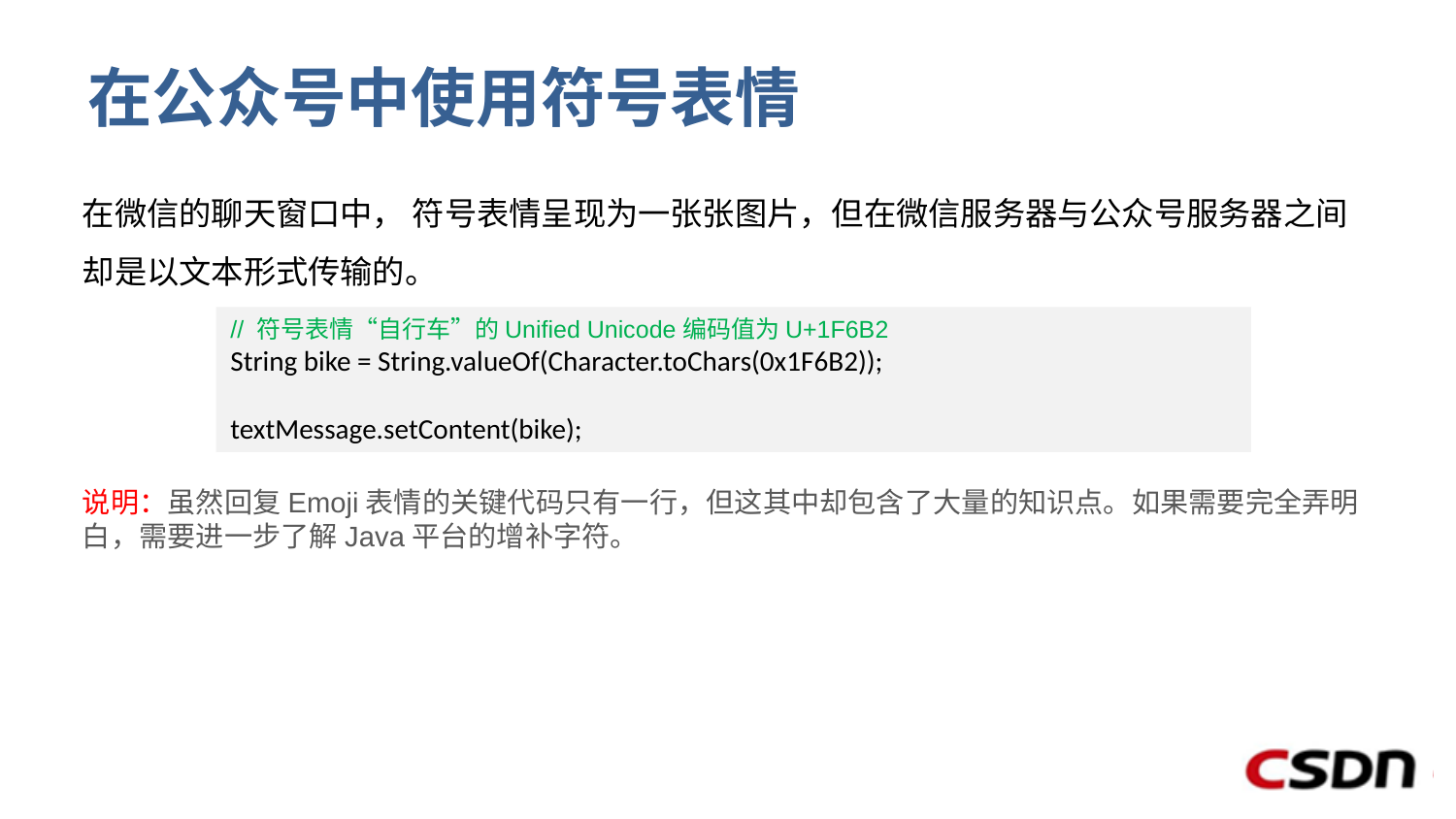

# 在公众号中使用符号表情
在微信的聊天窗口中， 符号表情呈现为一张张图片，但在微信服务器与公众号服务器之间却是以文本形式传输的。
// 符号表情“自行车”的Unified Unicode编码值为U+1F6B2
String bike = String.valueOf(Character.toChars(0x1F6B2));

textMessage.setContent(bike);
说明：虽然回复Emoji表情的关键代码只有一行，但这其中却包含了大量的知识点。如果需要完全弄明白，需要进一步了解Java平台的增补字符。